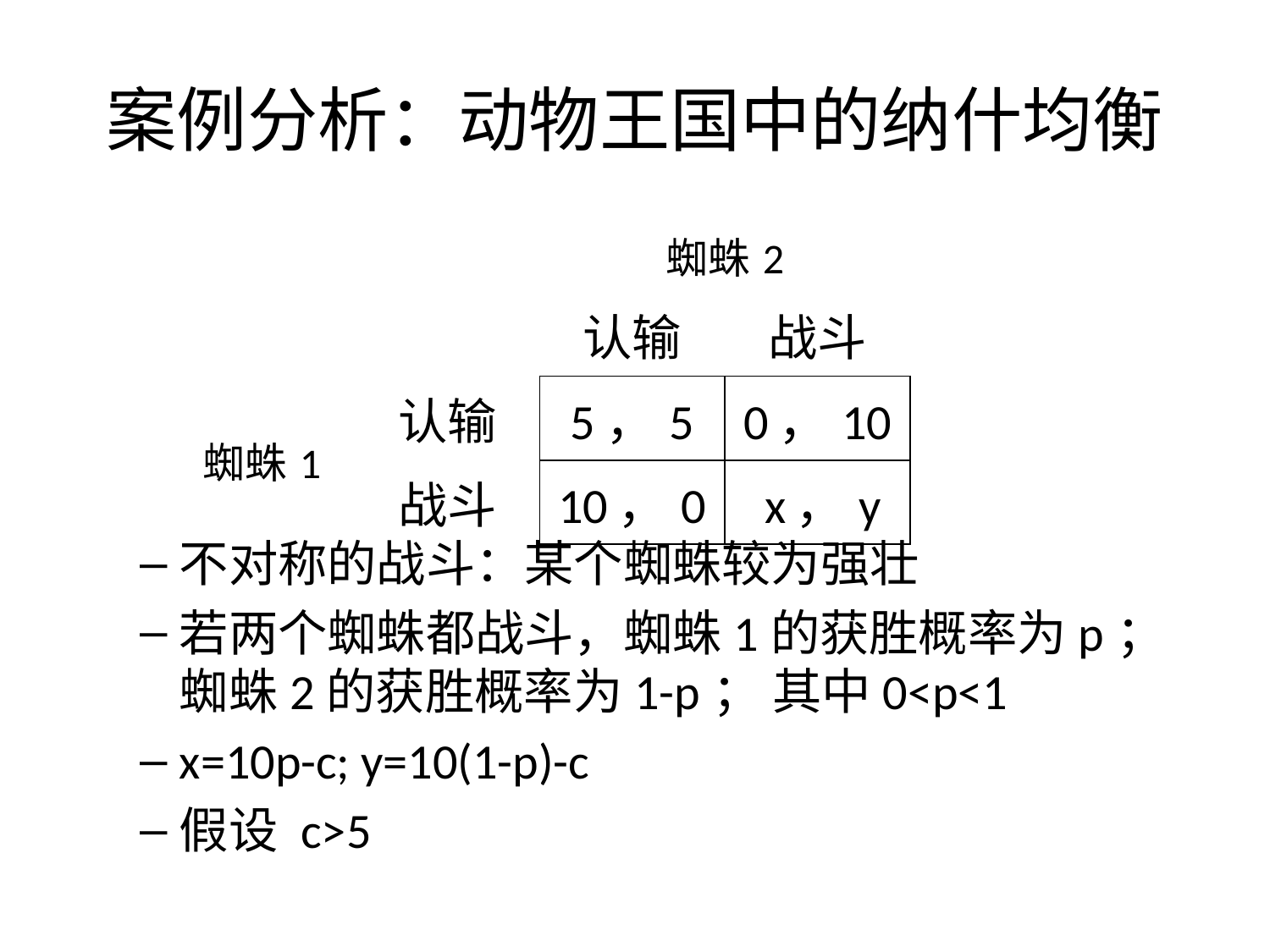

案例分析：动物王国中的纳什均衡

不对称的战斗：某个蜘蛛较为强壮
若两个蜘蛛都战斗，蜘蛛1的获胜概率为p；蜘蛛2的获胜概率为1-p； 其中0<p<1
x=10p-c; y=10(1-p)-c
假设 c>5
|  |  | 蜘蛛2 |  |
| --- | --- | --- | --- |
|  |  | 认输 | 战斗 |
| 蜘蛛1 | 认输 | 5，5 | 0，10 |
|  | 战斗 | 10，0 | x，y |